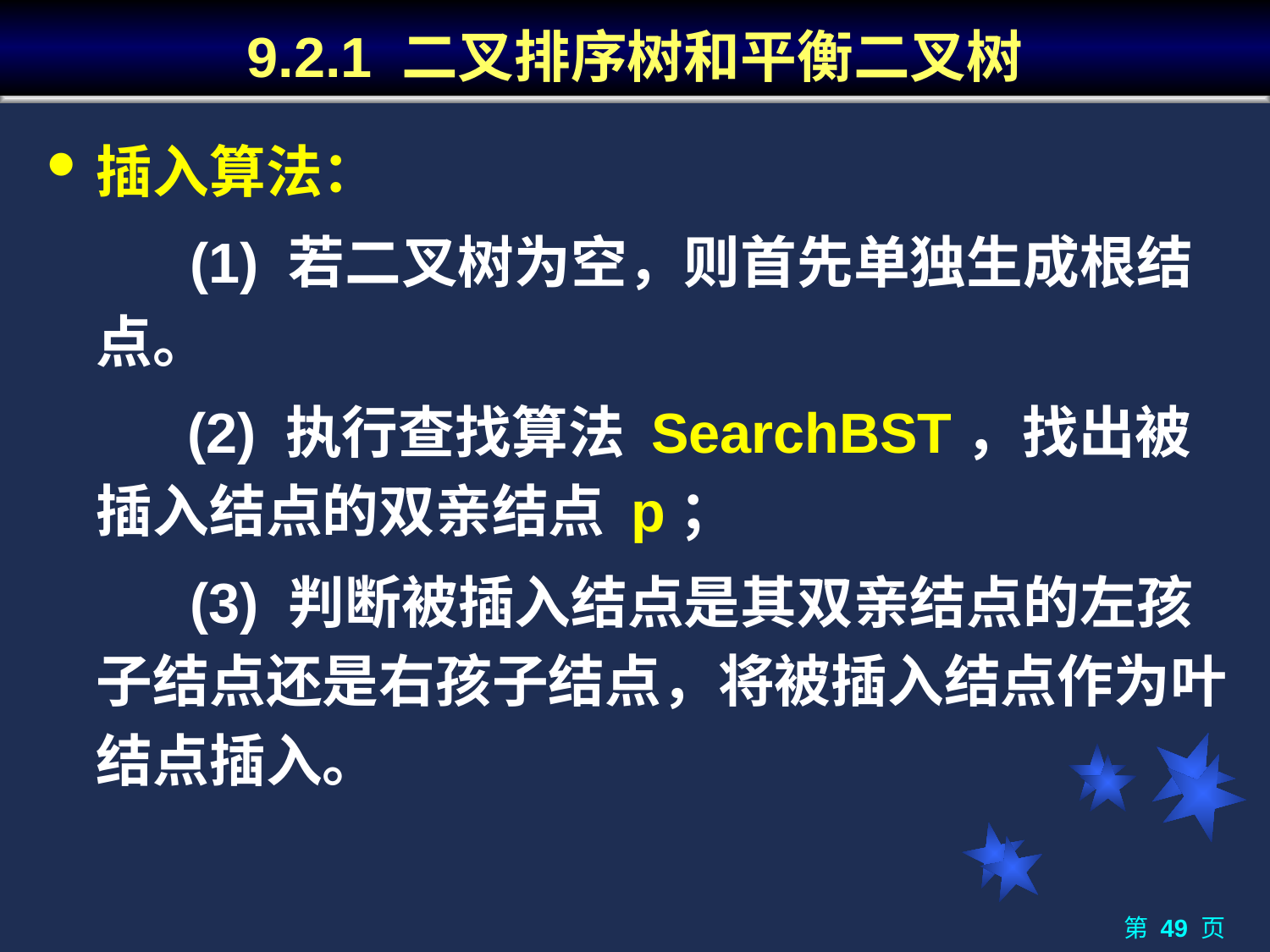

# 9.2.1 二叉排序树和平衡二叉树
插入算法：
	      (1) 若二叉树为空，则首先单独生成根结点。
         (2) 执行查找算法 SearchBST，找出被插入结点的双亲结点 p；
	      (3) 判断被插入结点是其双亲结点的左孩子结点还是右孩子结点，将被插入结点作为叶结点插入。
第 49 页